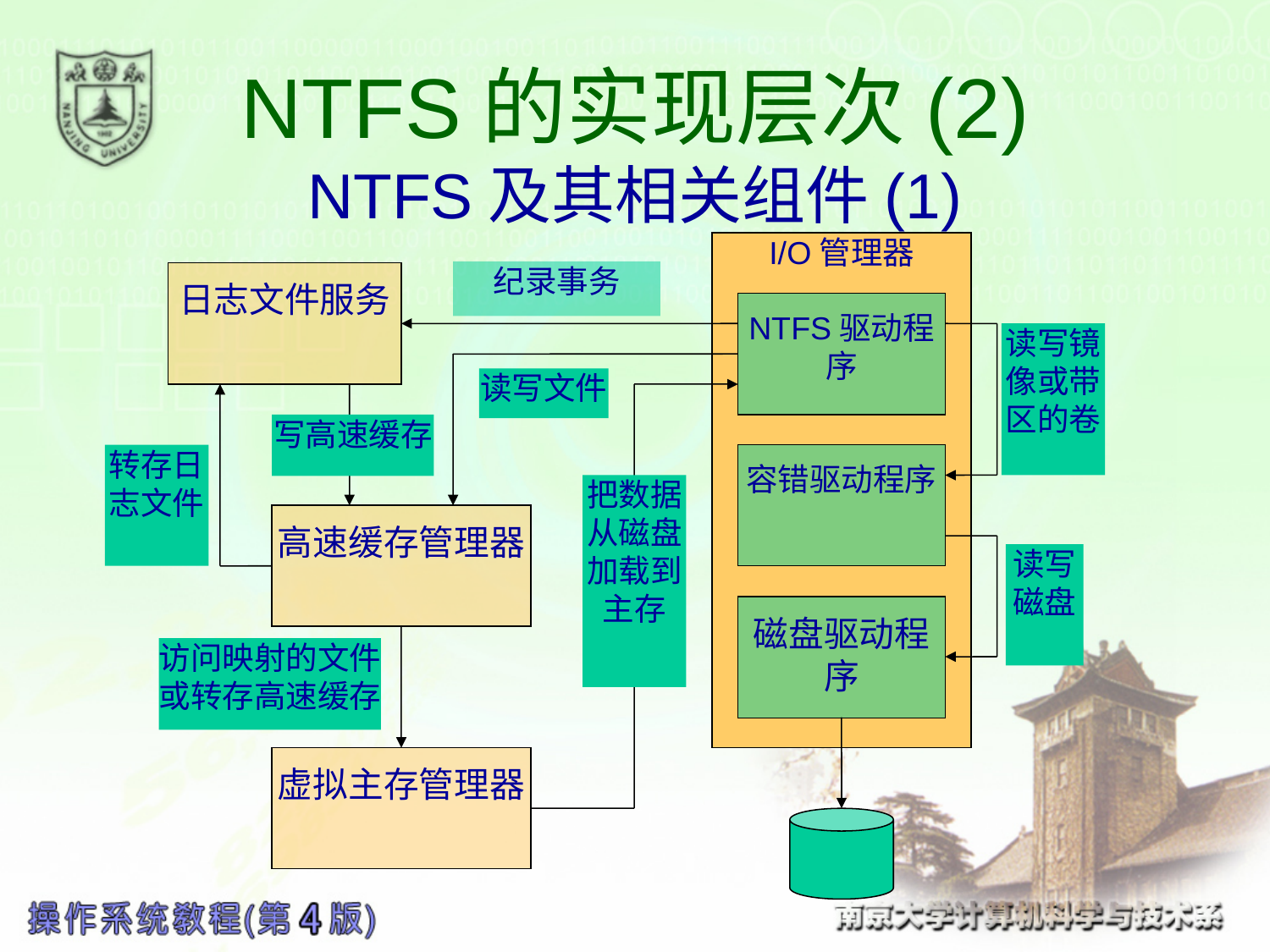

# NTFS的实现层次(2) NTFS及其相关组件(1)
I/O管理器
纪录事务
日志文件服务
NTFS驱动程序

读写镜像或带区的卷

读写文件

写高速缓存
转存日
志文件
容错驱动程序
把数据
从磁盘
加载到
主存

高速缓存管理器

读写
磁盘

磁盘驱动程序

访问映射的文件或转存高速缓存

虚拟主存管理器